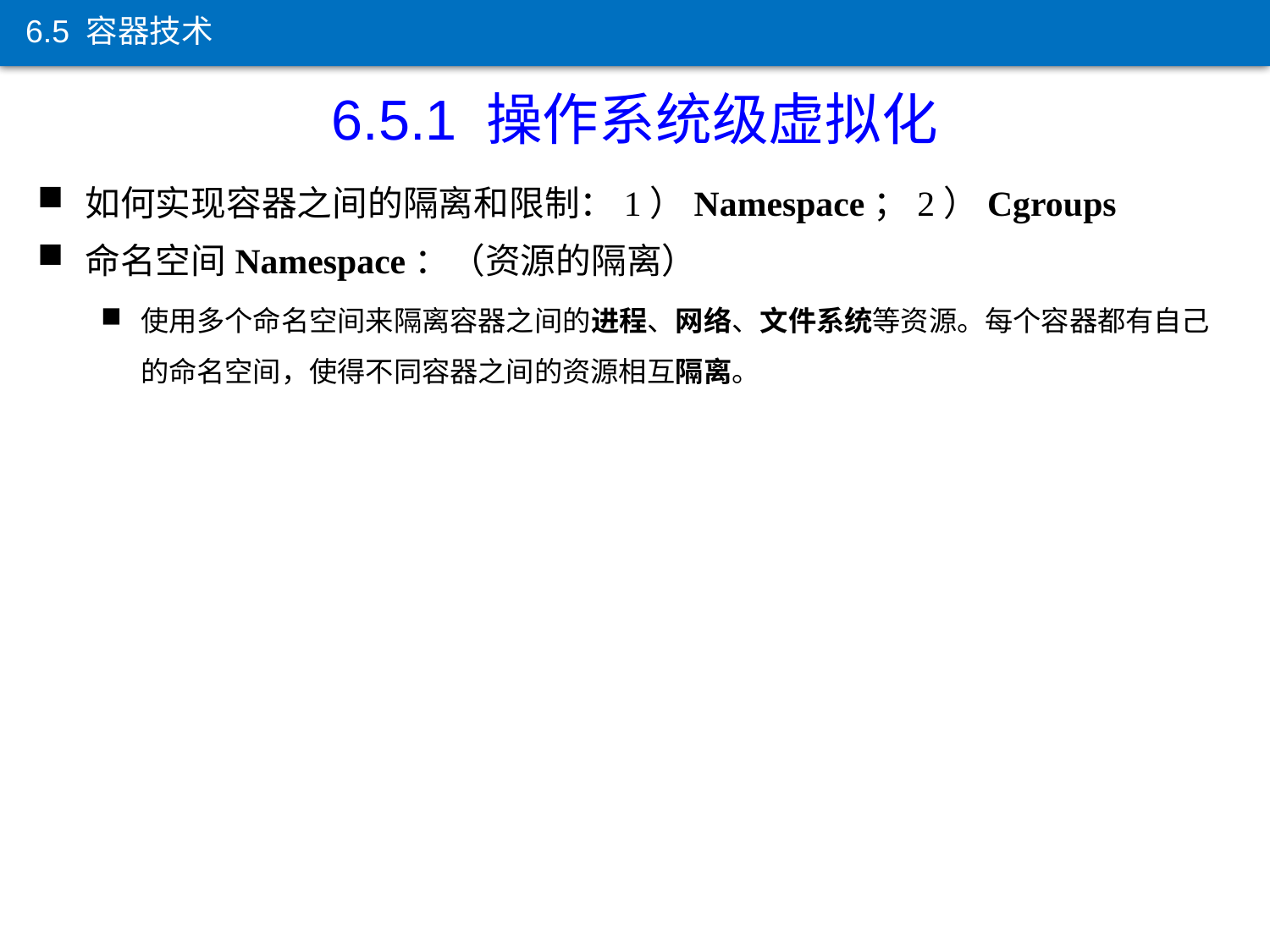

6.5 容器技术
6.5.1 操作系统级虚拟化
如何实现容器之间的隔离和限制：1）Namespace；2）Cgroups
命名空间Namespace：（资源的隔离）
使用多个命名空间来隔离容器之间的进程、网络、文件系统等资源。每个容器都有自己的命名空间，使得不同容器之间的资源相互隔离。

6